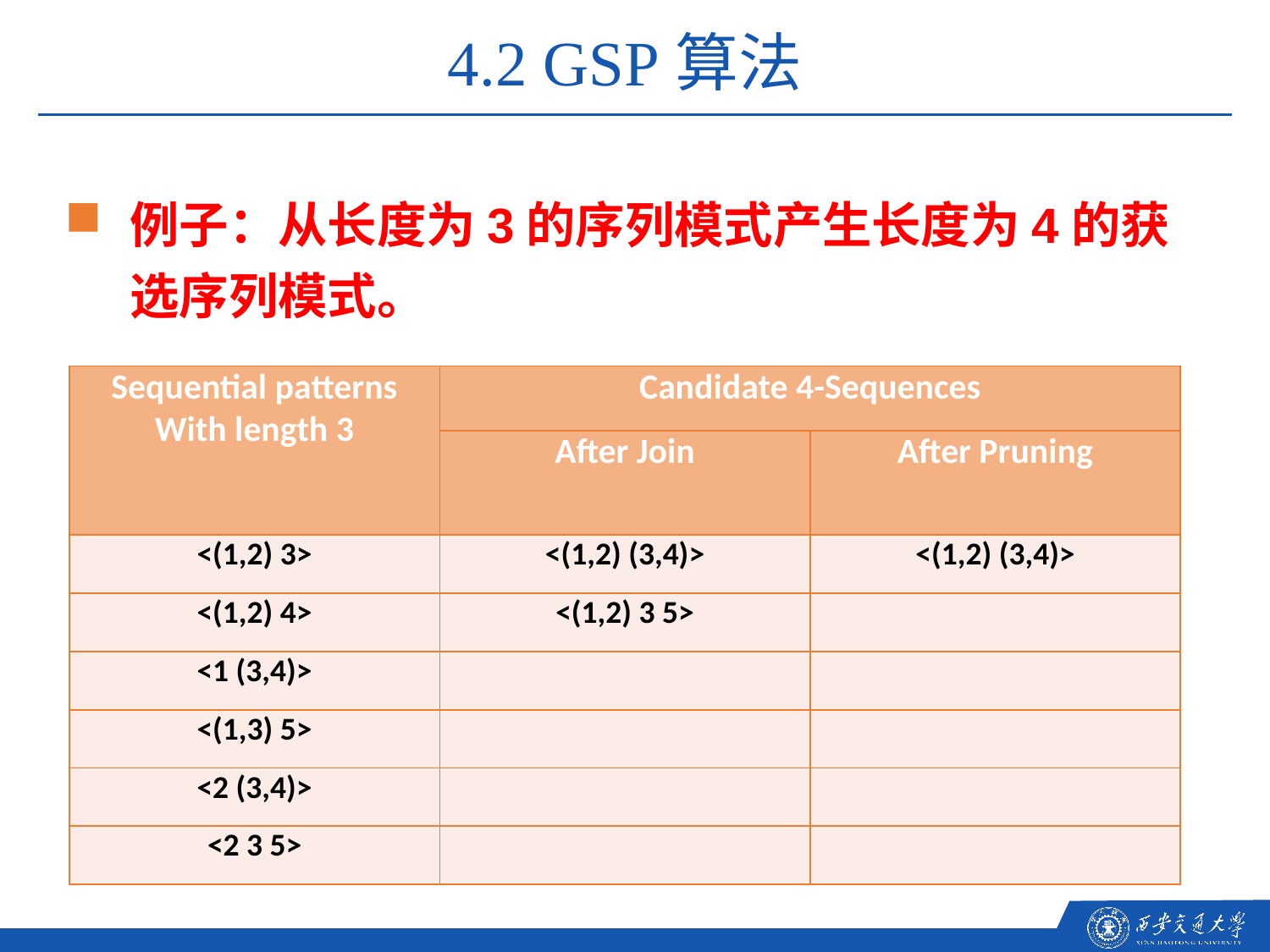

4.2 GSP算法
例子：从长度为3的序列模式产生长度为4的获选序列模式。
| Sequential patterns With length 3 | Candidate 4-Sequences |  |
| --- | --- | --- |
|  | After Join | After Pruning |
| <(1,2) 3> | <(1,2) (3,4)> | <(1,2) (3,4)> |
| <(1,2) 4> | <(1,2) 3 5> |  |
| <1 (3,4)> |  |  |
| <(1,3) 5> |  |  |
| <2 (3,4)> |  |  |
| <2 3 5> |  |  |